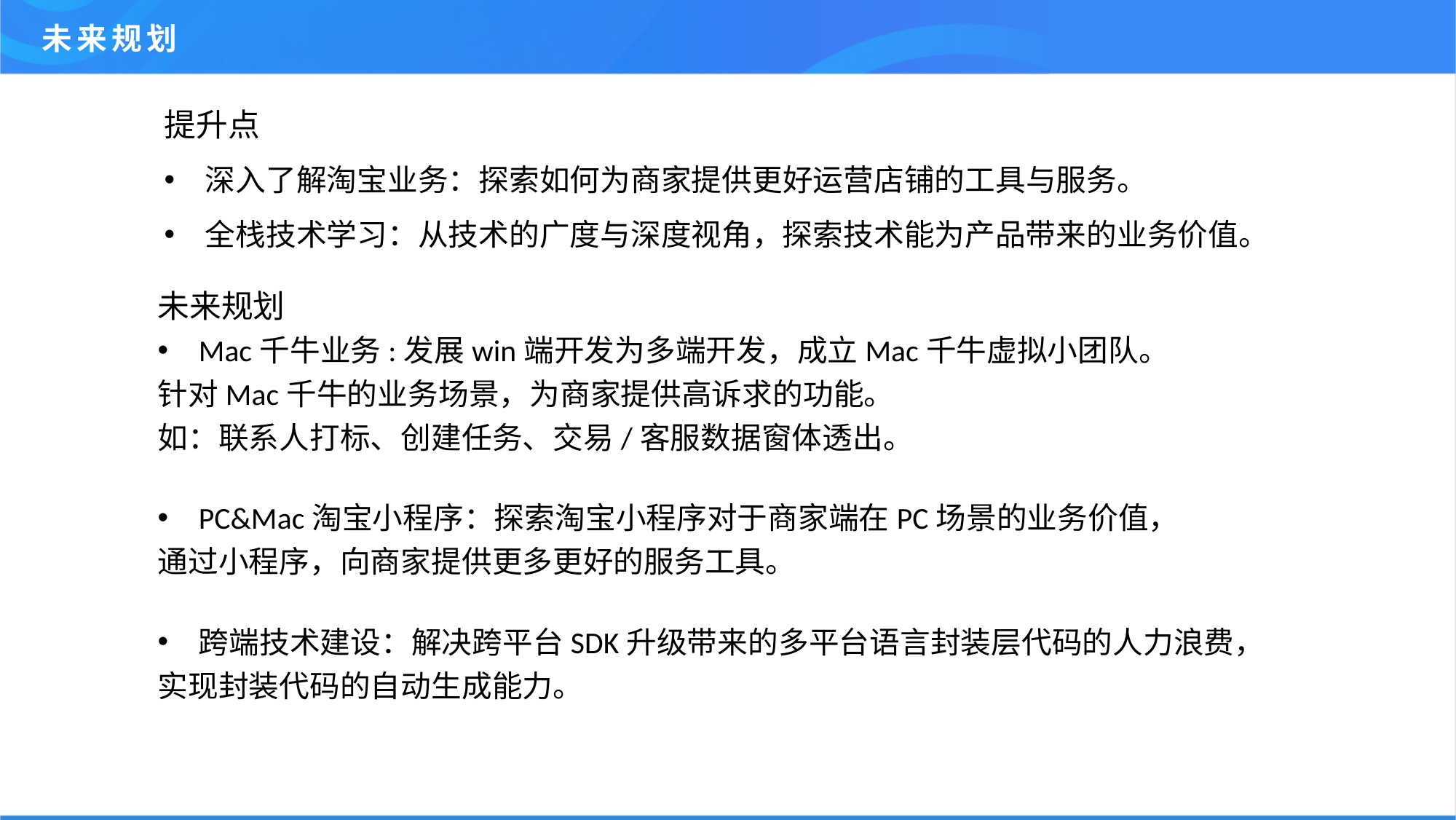

未来规划
提升点
深入了解淘宝业务：探索如何为商家提供更好运营店铺的工具与服务。
全栈技术学习：从技术的广度与深度视角，探索技术能为产品带来的业务价值。
未来规划
Mac千牛业务:发展win端开发为多端开发，成立Mac千牛虚拟小团队。
针对Mac千牛的业务场景，为商家提供高诉求的功能。
如：联系人打标、创建任务、交易/客服数据窗体透出。

PC&Mac淘宝小程序：探索淘宝小程序对于商家端在PC场景的业务价值，
通过小程序，向商家提供更多更好的服务工具。

跨端技术建设：解决跨平台SDK升级带来的多平台语言封装层代码的人力浪费，
实现封装代码的自动生成能力。